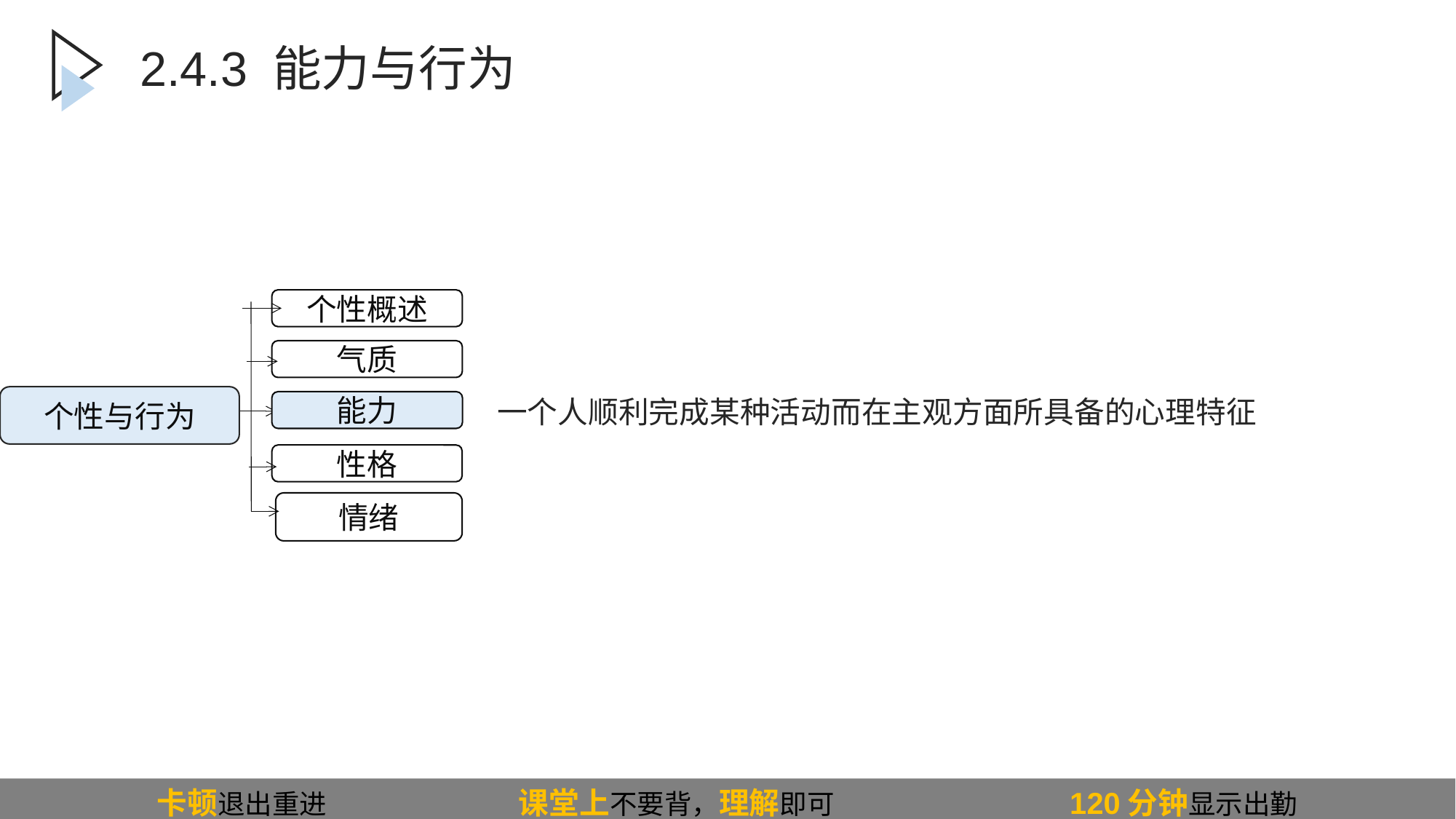

2.4.3三、能力与行为
2.4.3 能力与行为
个性概述
气质
能力

性格
情绪
个性与行为
一个人顺利完成某种活动而在主观方面所具备的心理特征